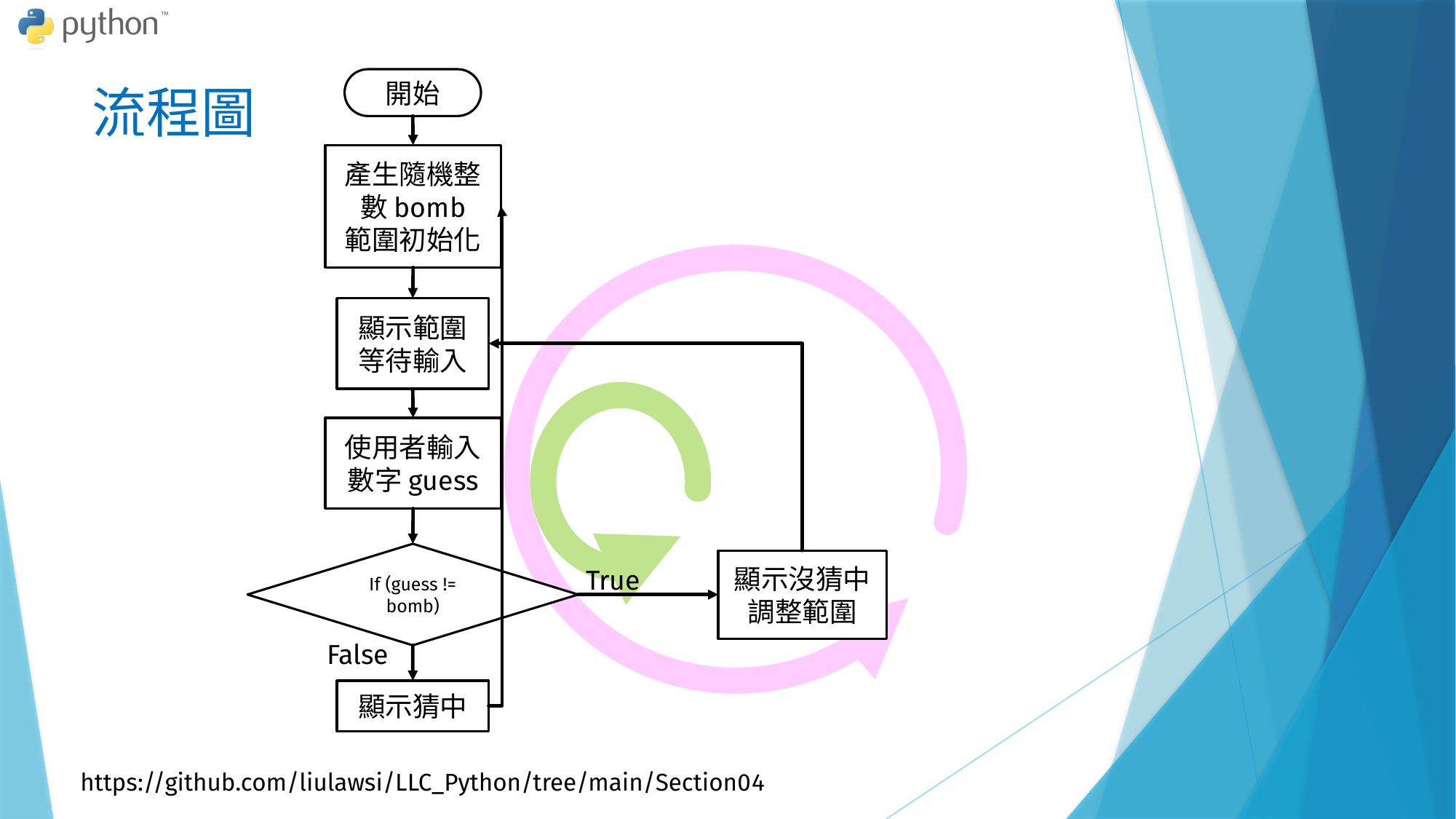

開始
# 流程圖
產生隨機整數bomb
範圍初始化

顯示範圍等待輸入

使用者輸入數字guess
If (guess != bomb)
顯示沒猜中
調整範圍
True
False
顯示猜中